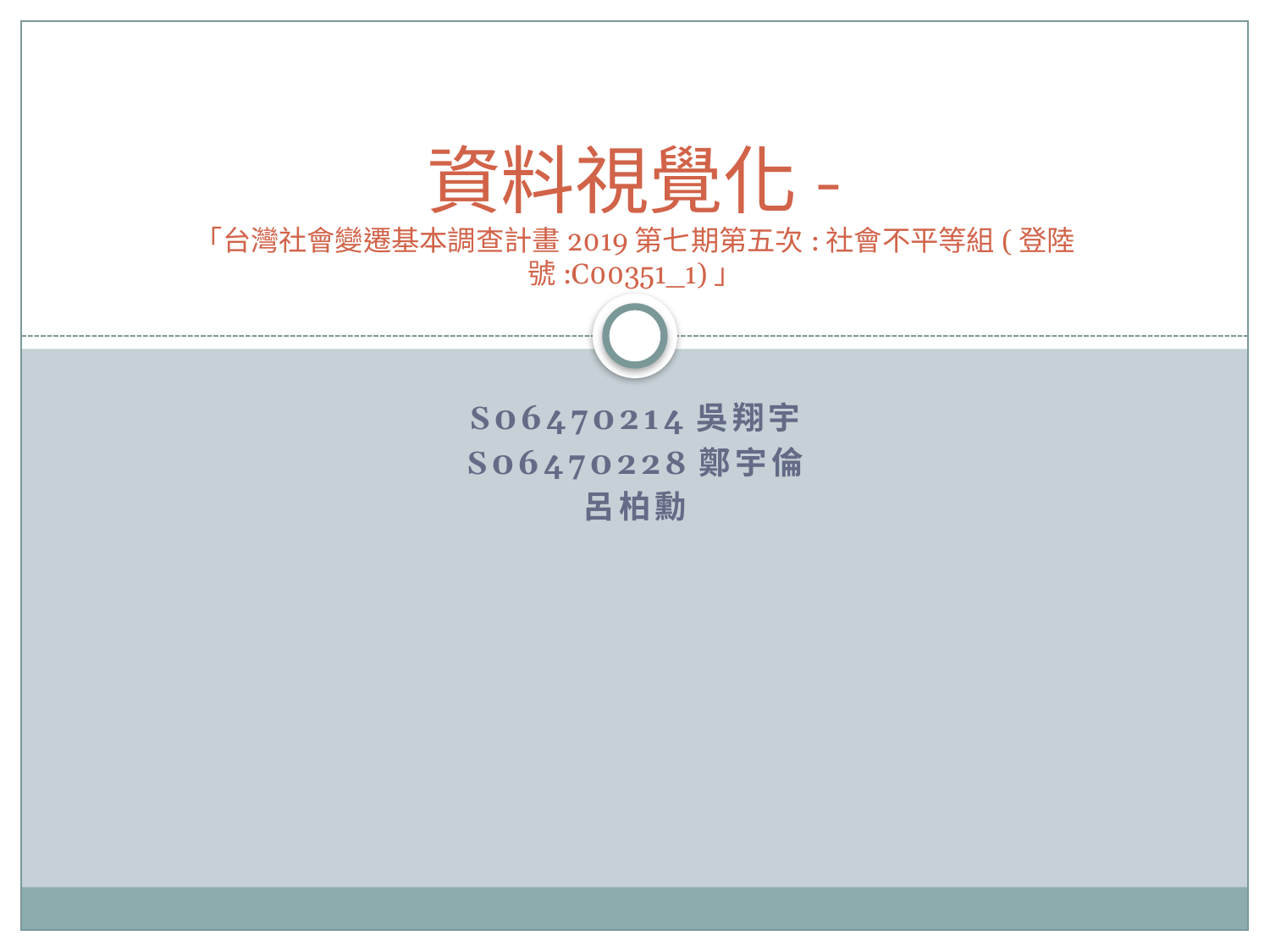

# 資料視覺化- 「台灣社會變遷基本調查計畫2019第七期第五次:社會不平等組(登陸號:C00351_1)」
S06470214吳翔宇
S06470228鄭宇倫
呂柏勳